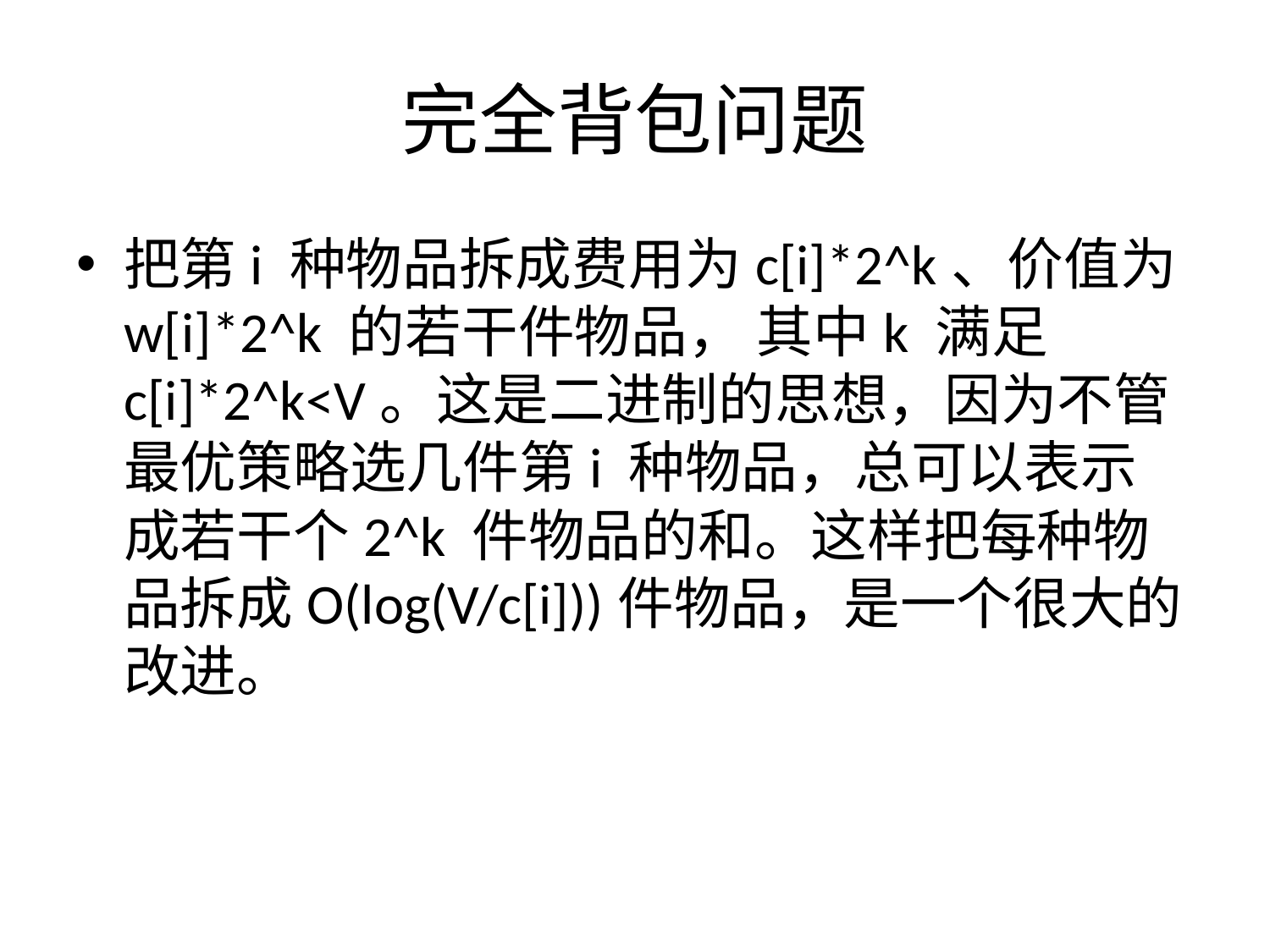

# 完全背包问题
把第i 种物品拆成费用为c[i]*2^k、价值为w[i]*2^k 的若干件物品， 其中k 满足c[i]*2^k<V。这是二进制的思想，因为不管最优策略选几件第i 种物品，总可以表示成若干个2^k 件物品的和。这样把每种物品拆成O(log(V/c[i]))件物品，是一个很大的改进。